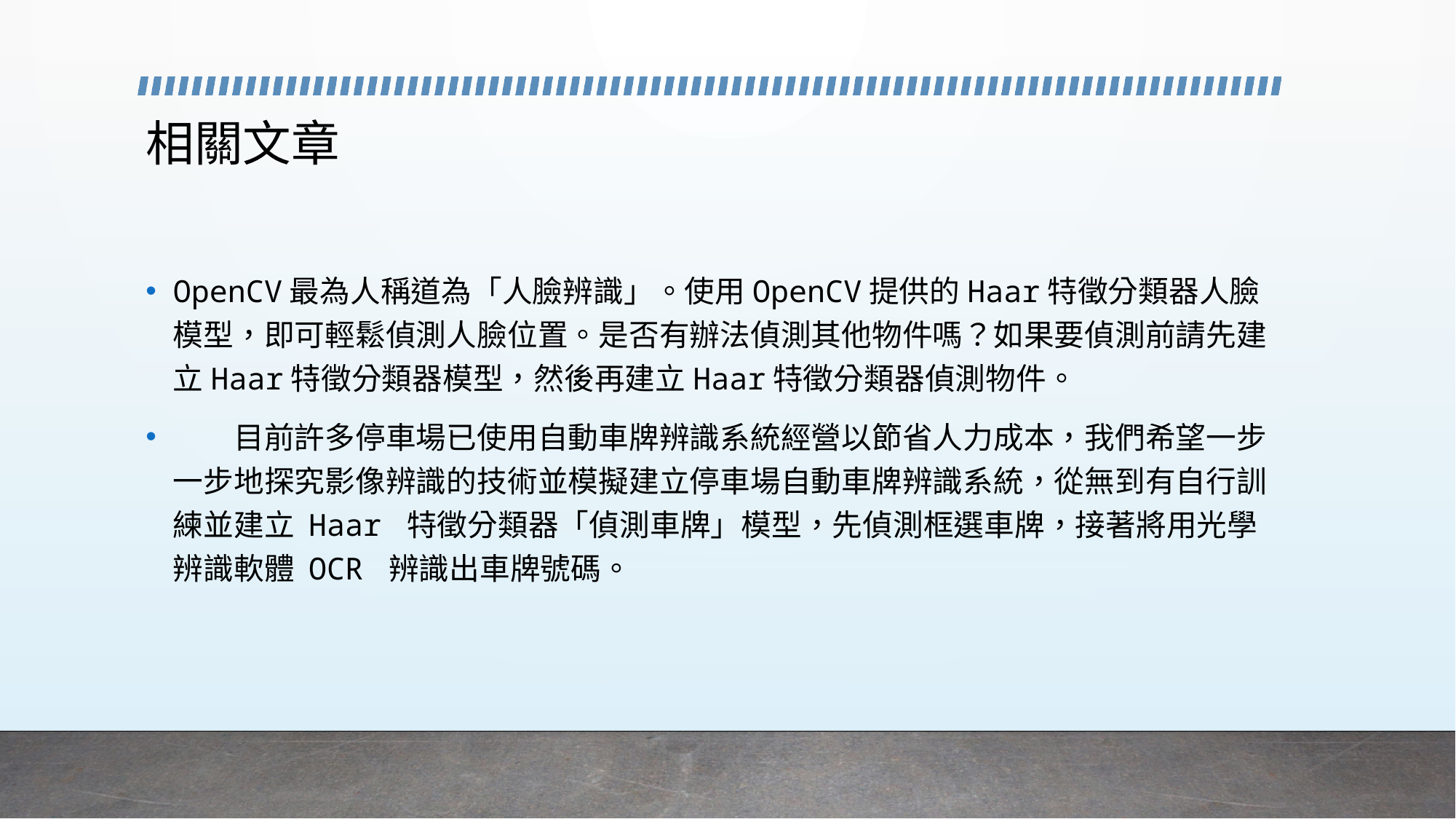

# 相關文章
OpenCV最為人稱道為「人臉辨識」。使用OpenCV提供的Haar特徵分類器人臉模型，即可輕鬆偵測人臉位置。是否有辦法偵測其他物件嗎？如果要偵測前請先建立Haar特徵分類器模型，然後再建立Haar特徵分類器偵測物件。
　　目前許多停車場已使用自動車牌辨識系統經營以節省人力成本，我們希望一步一步地探究影像辨識的技術並模擬建立停車場自動車牌辨識系統，從無到有自行訓練並建立 Haar 特徵分類器「偵測車牌」模型，先偵測框選車牌，接著將用光學辨識軟體 OCR 辨識出車牌號碼。